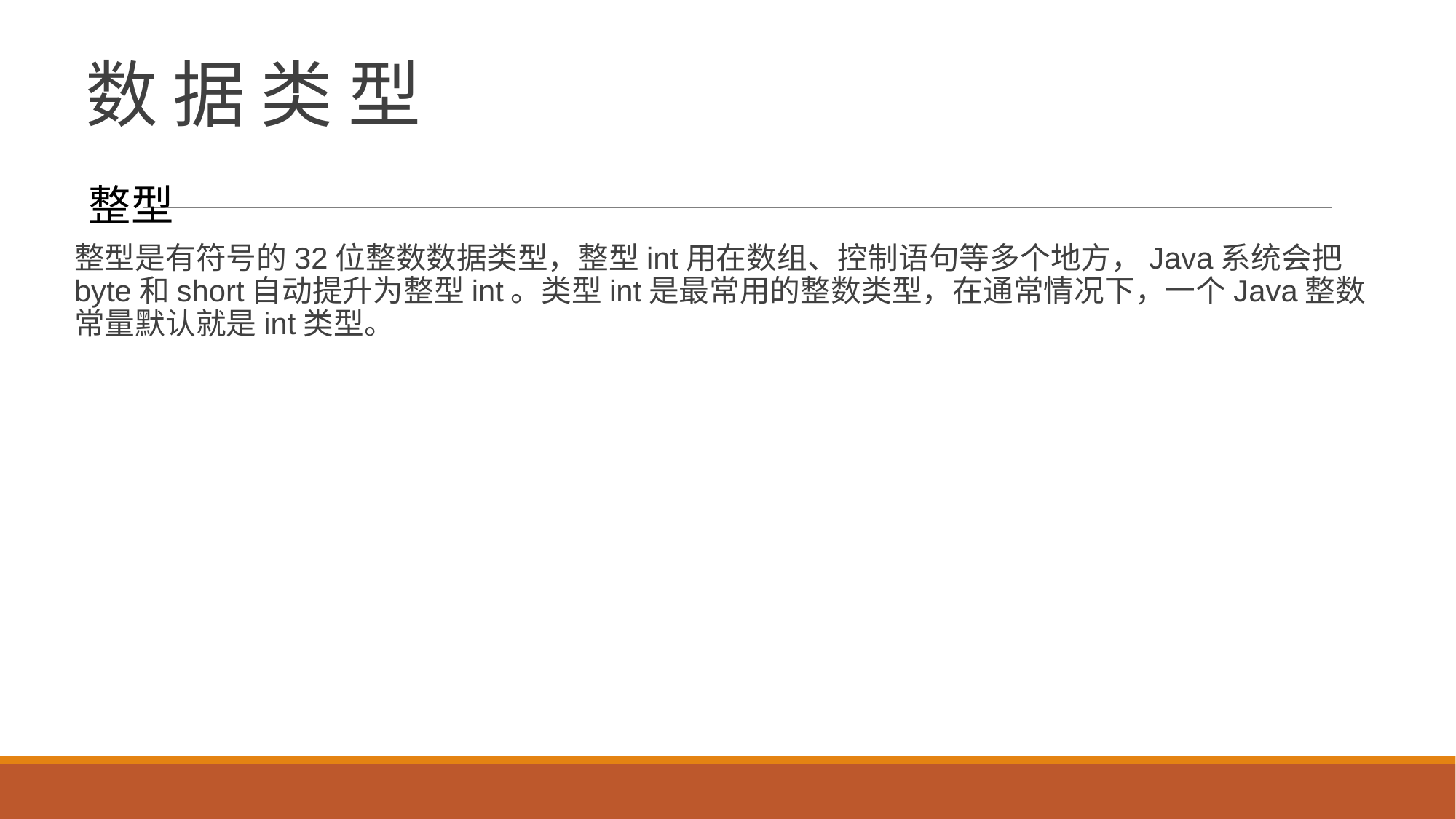

# 数 据 类 型
整型
整型是有符号的32位整数数据类型，整型int用在数组、控制语句等多个地方，Java系统会把byte和short自动提升为整型int。类型int是最常用的整数类型，在通常情况下，一个Java整数常量默认就是int类型。